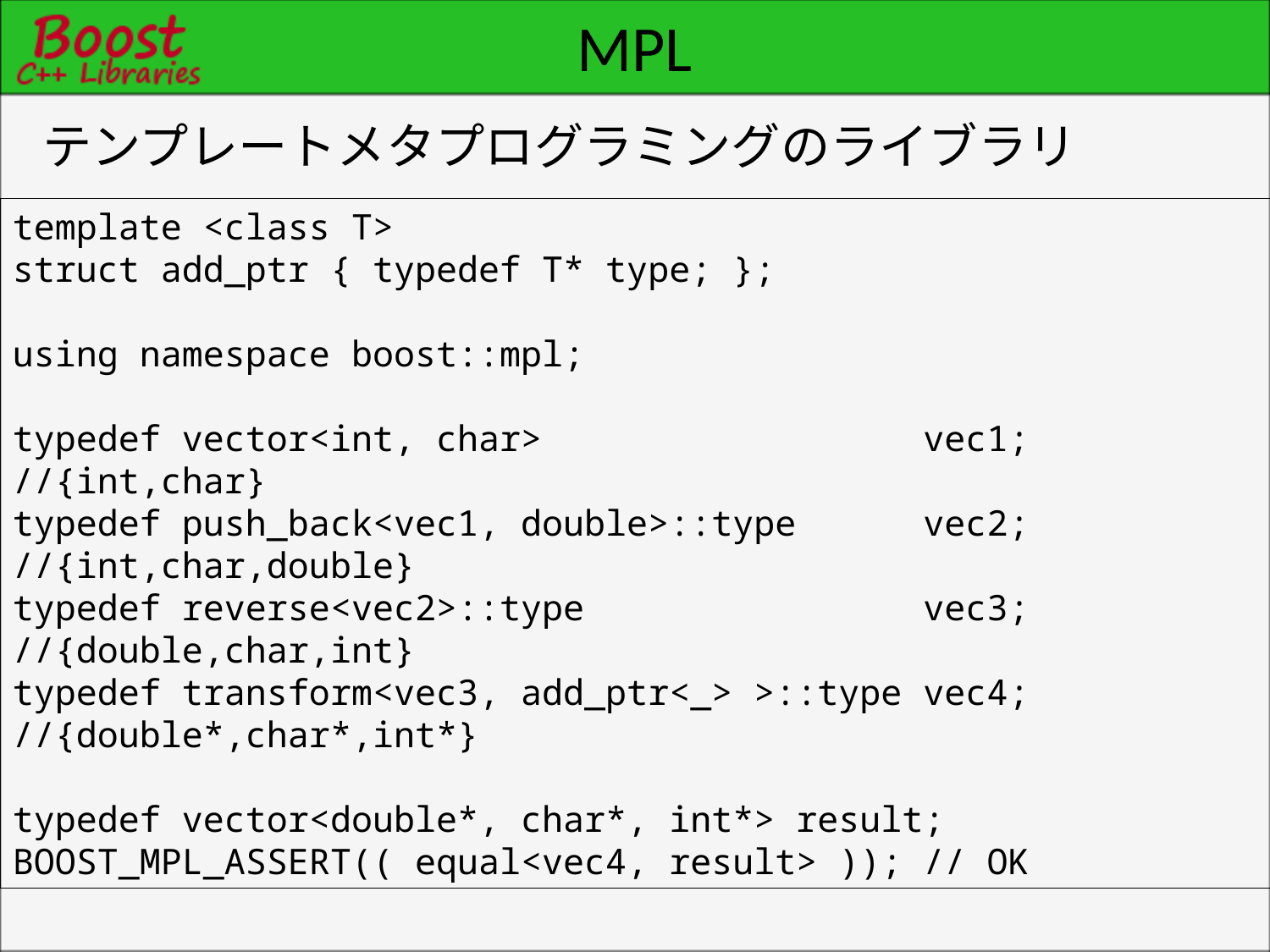

# MPL
テンプレートメタプログラミングのライブラリ
template <class T>
struct add_ptr { typedef T* type; };

using namespace boost::mpl;

typedef vector<int, char>                  vec1; //{int,char}
typedef push_back<vec1, double>::type      vec2; //{int,char,double}
typedef reverse<vec2>::type                vec3; //{double,char,int}
typedef transform<vec3, add_ptr<_> >::type vec4; //{double*,char*,int*}

typedef vector<double*, char*, int*> result;
BOOST_MPL_ASSERT(( equal<vec4, result> )); // OK